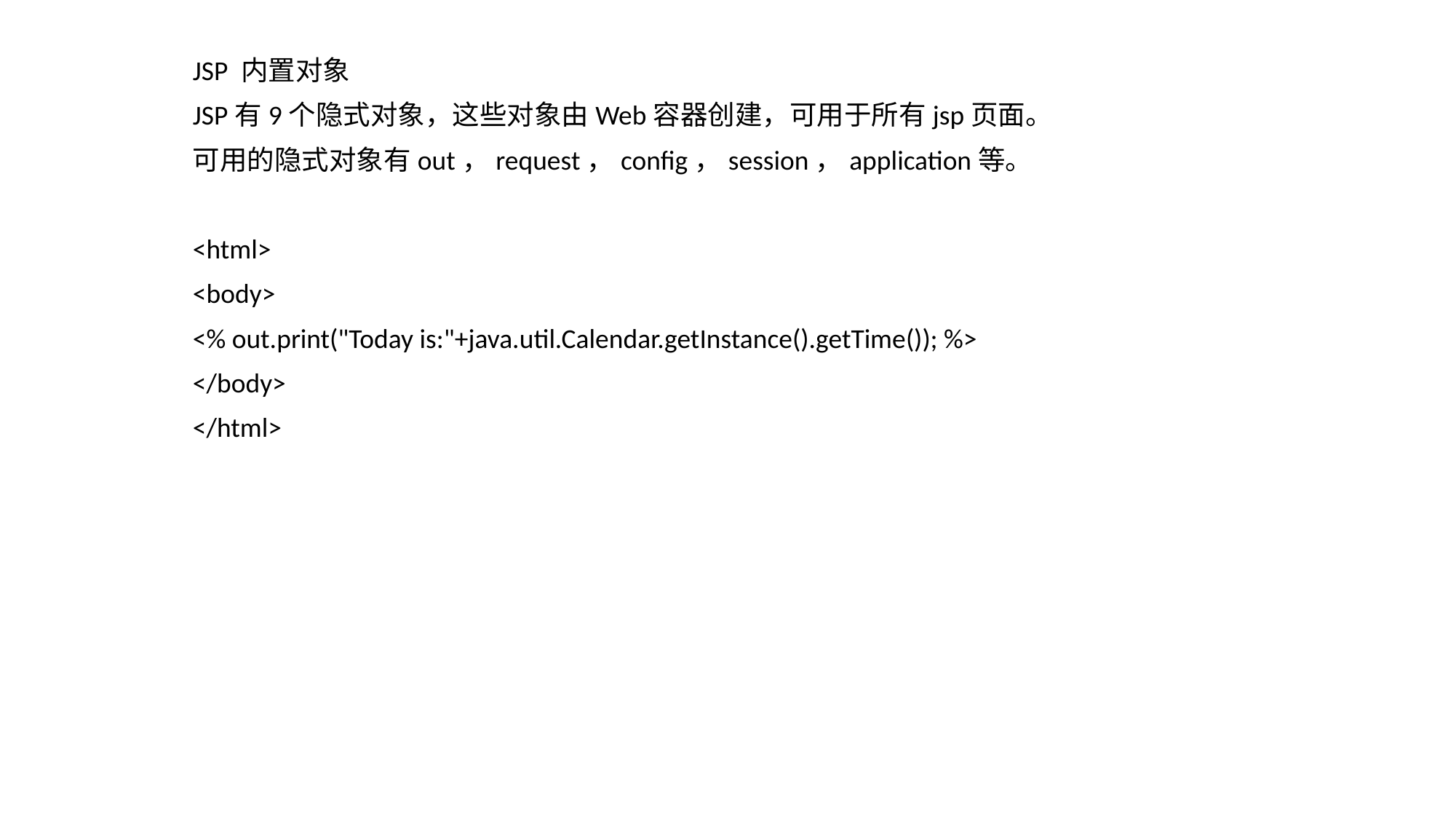

JSP 内置对象
JSP有9个隐式对象，这些对象由Web容器创建，可用于所有jsp页面。
可用的隐式对象有out，request，config，session，application等。

<html>
<body>
<% out.print("Today is:"+java.util.Calendar.getInstance().getTime()); %>
</body>
</html>